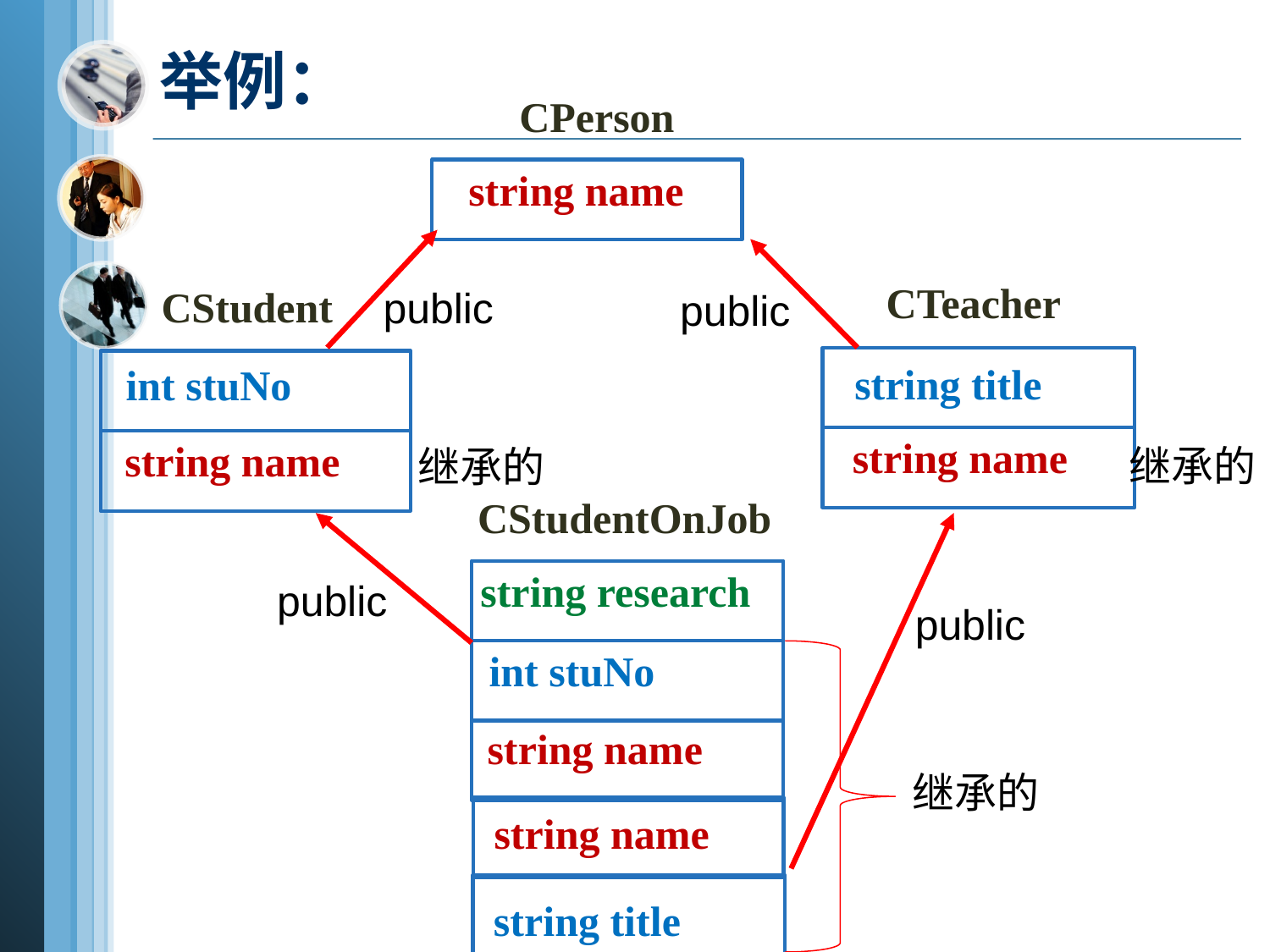

# 举例：
CPerson
string name

CTeacher
CStudent
public
public

string title
int stuNo
 string name

string name

继承的
继承的

CStudentOnJob
string research

public
public
int stuNo

string name

继承的

string name

string title